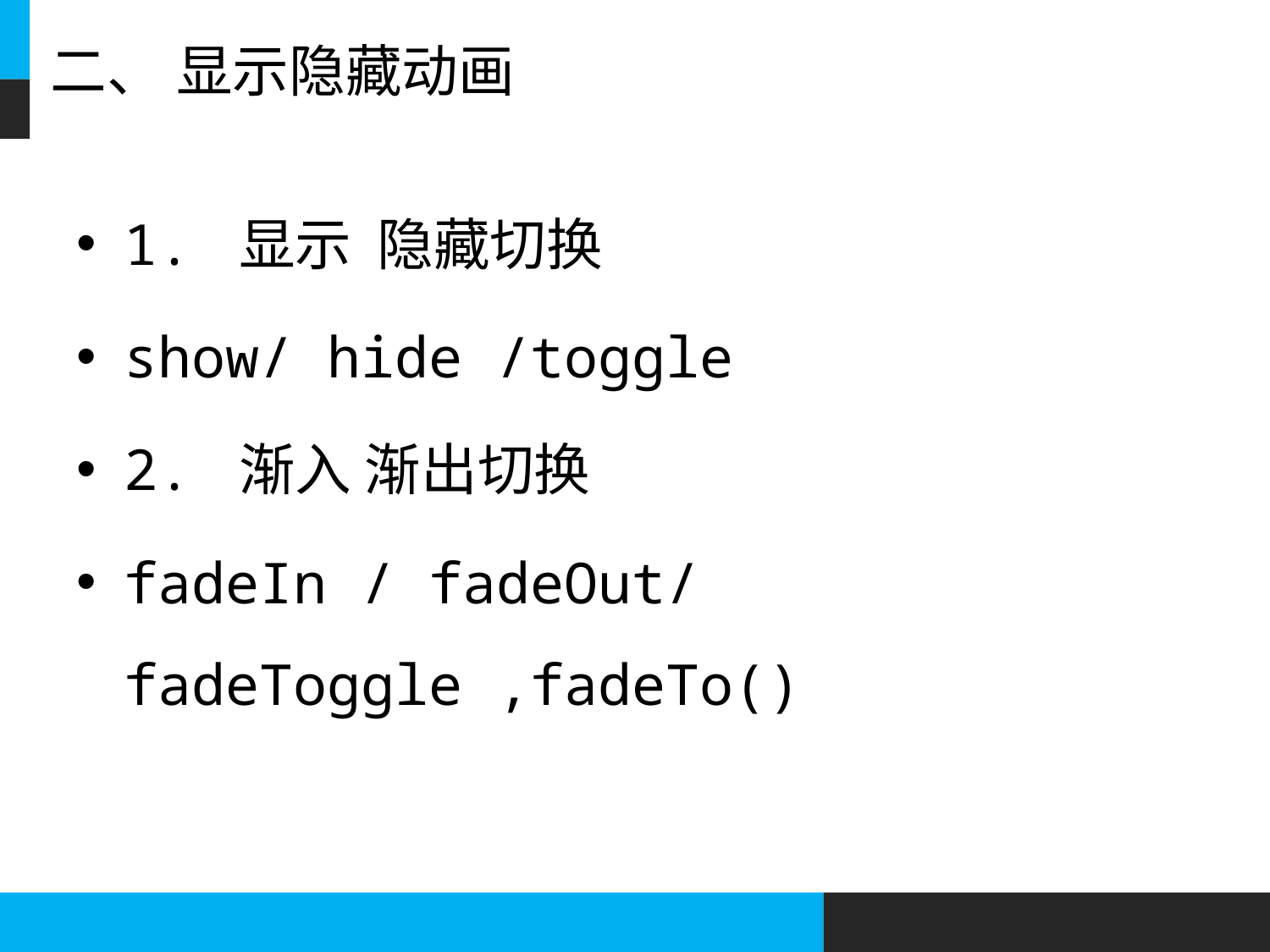

# 二、 显示隐藏动画
1. 显示  隐藏切换
show/ hide /toggle
2. 渐入 渐出切换
fadeIn / fadeOut/ fadeToggle ,fadeTo()